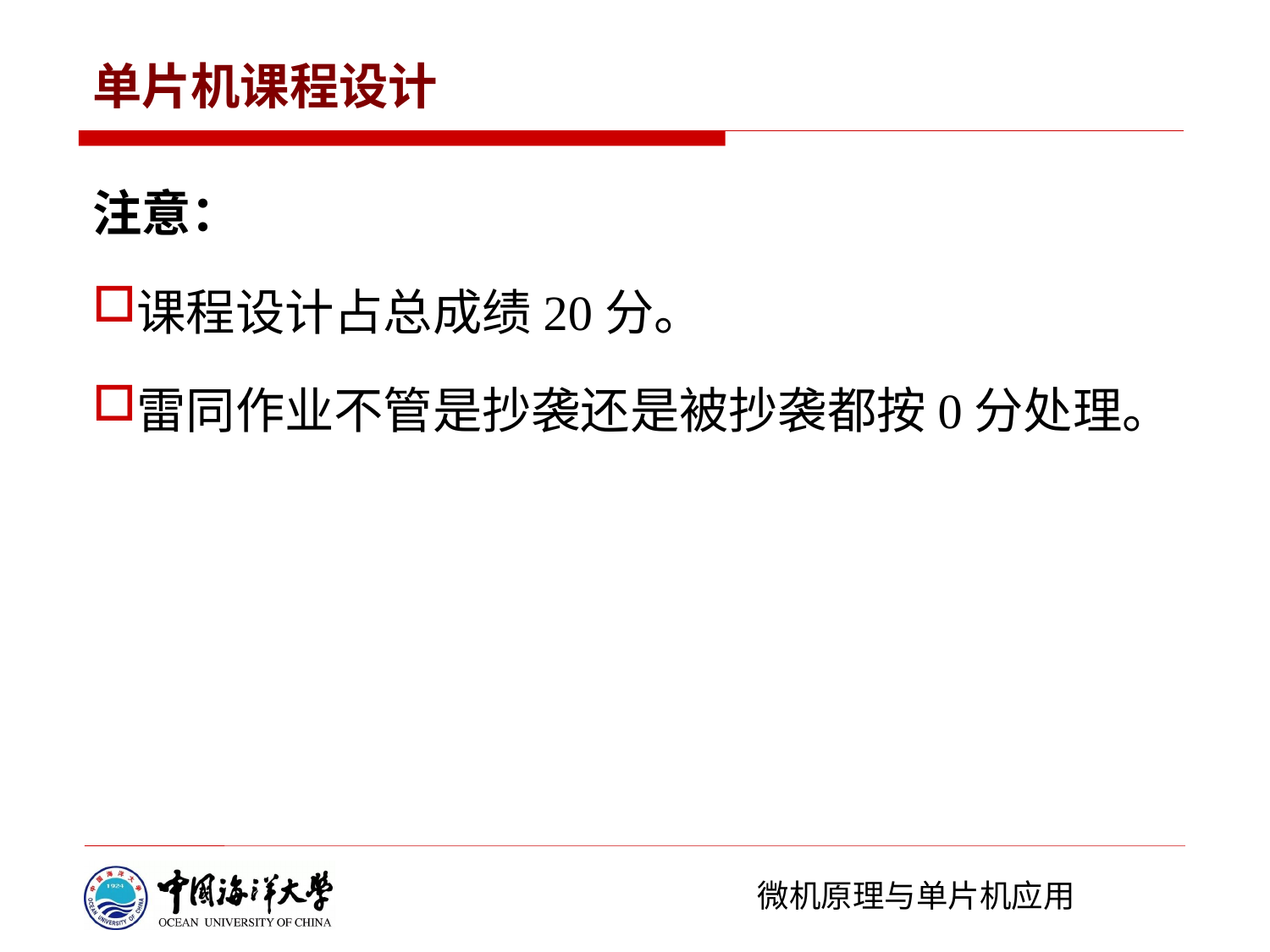

# 单片机课程设计
注意：
课程设计占总成绩20分。
雷同作业不管是抄袭还是被抄袭都按0分处理。